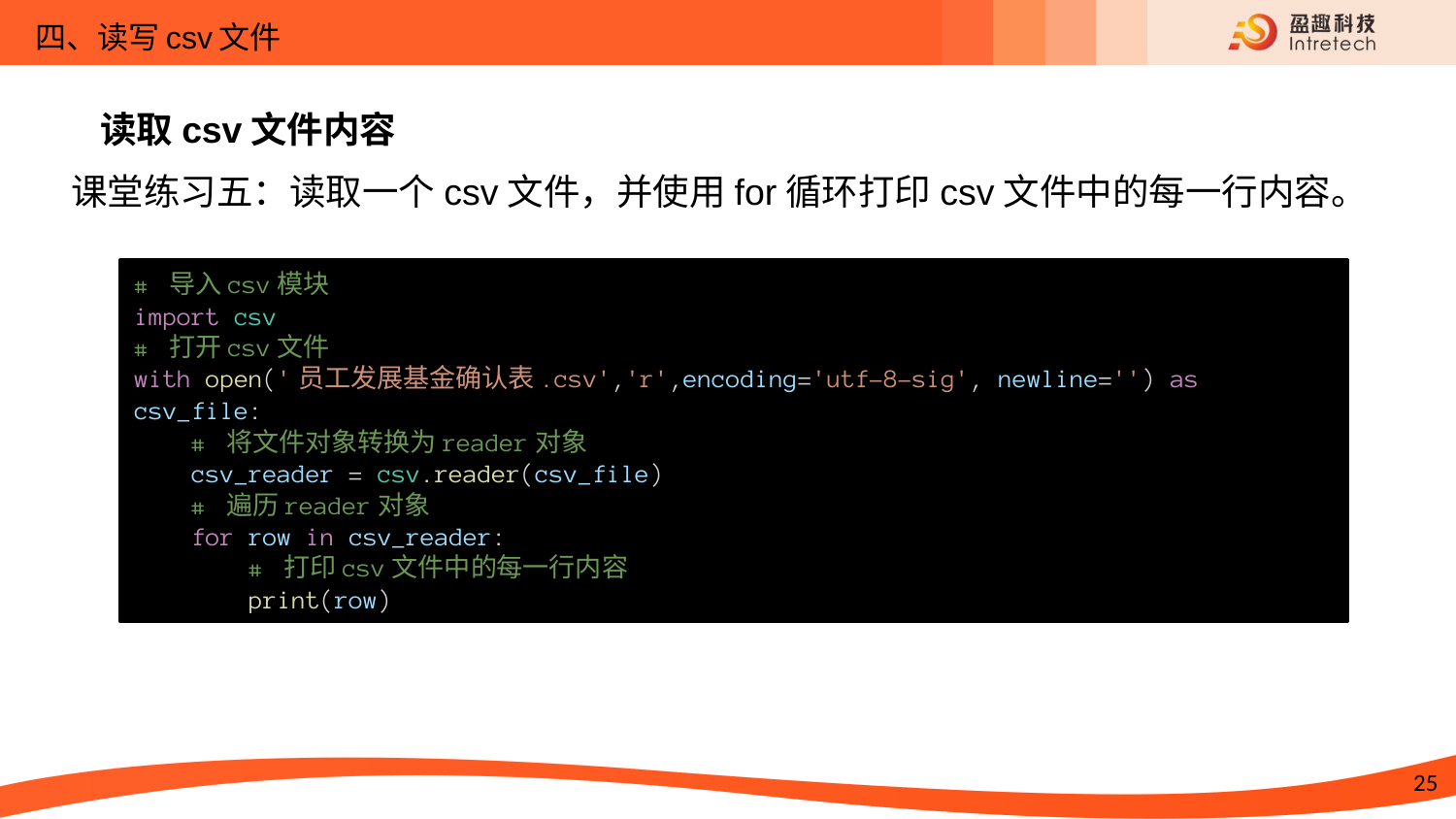

四、读写csv文件
读取csv文件内容
课堂练习五：读取一个csv文件，并使用for循环打印csv文件中的每一行内容。
# 导入csv模块
import csv
# 打开csv文件
with open('员工发展基金确认表.csv','r',encoding='utf-8-sig', newline='') as csv_file:
    # 将文件对象转换为reader对象
    csv_reader = csv.reader(csv_file)
    # 遍历reader对象
    for row in csv_reader:
        # 打印csv文件中的每一行内容
        print(row)